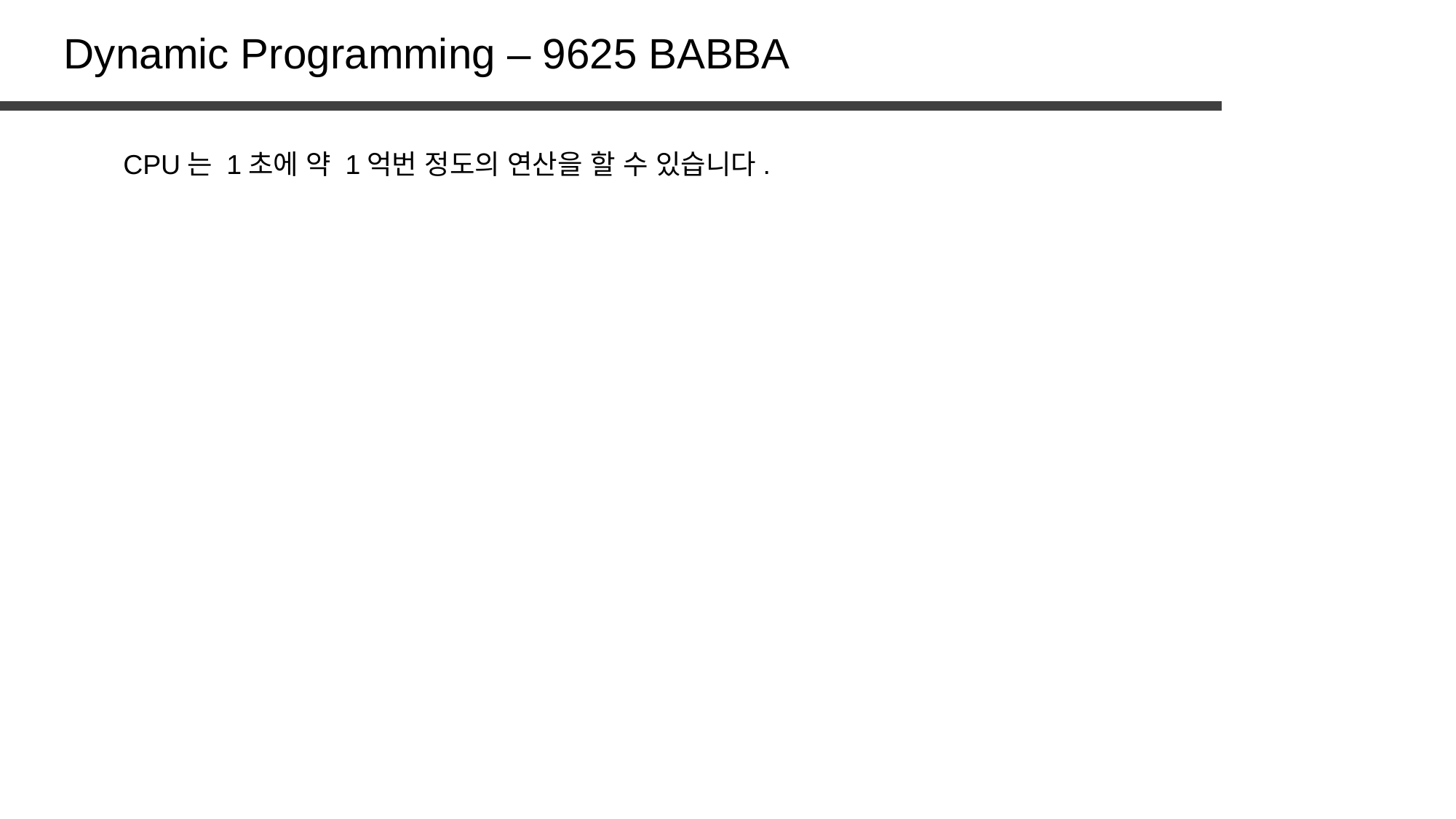

Dynamic Programming – 9625 BABBA
CPU는 1초에 약 1억번 정도의 연산을 할 수 있습니다.